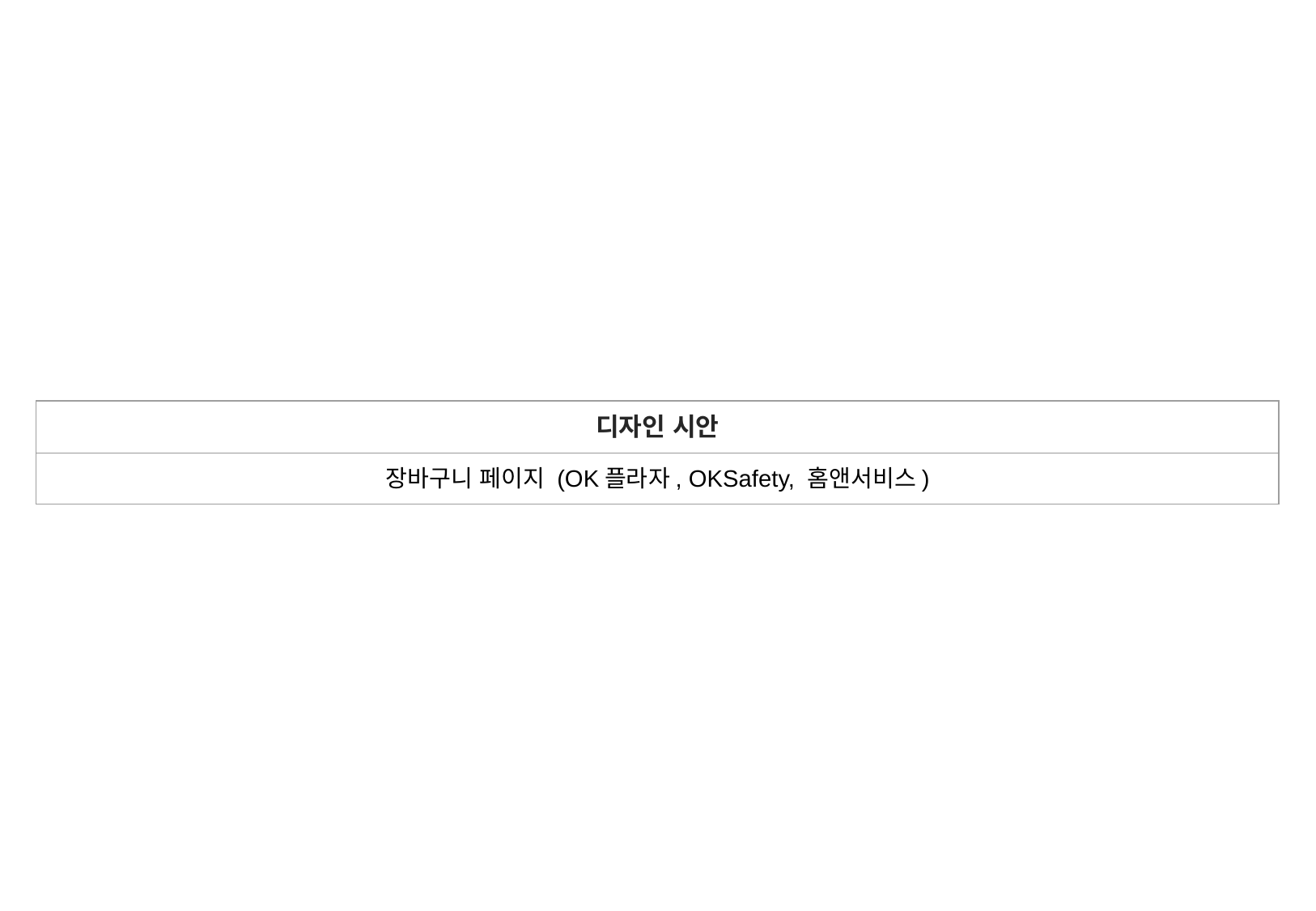

| 디자인 시안 |
| --- |
| 장바구니 페이지 (OK플라자, OKSafety, 홈앤서비스) |